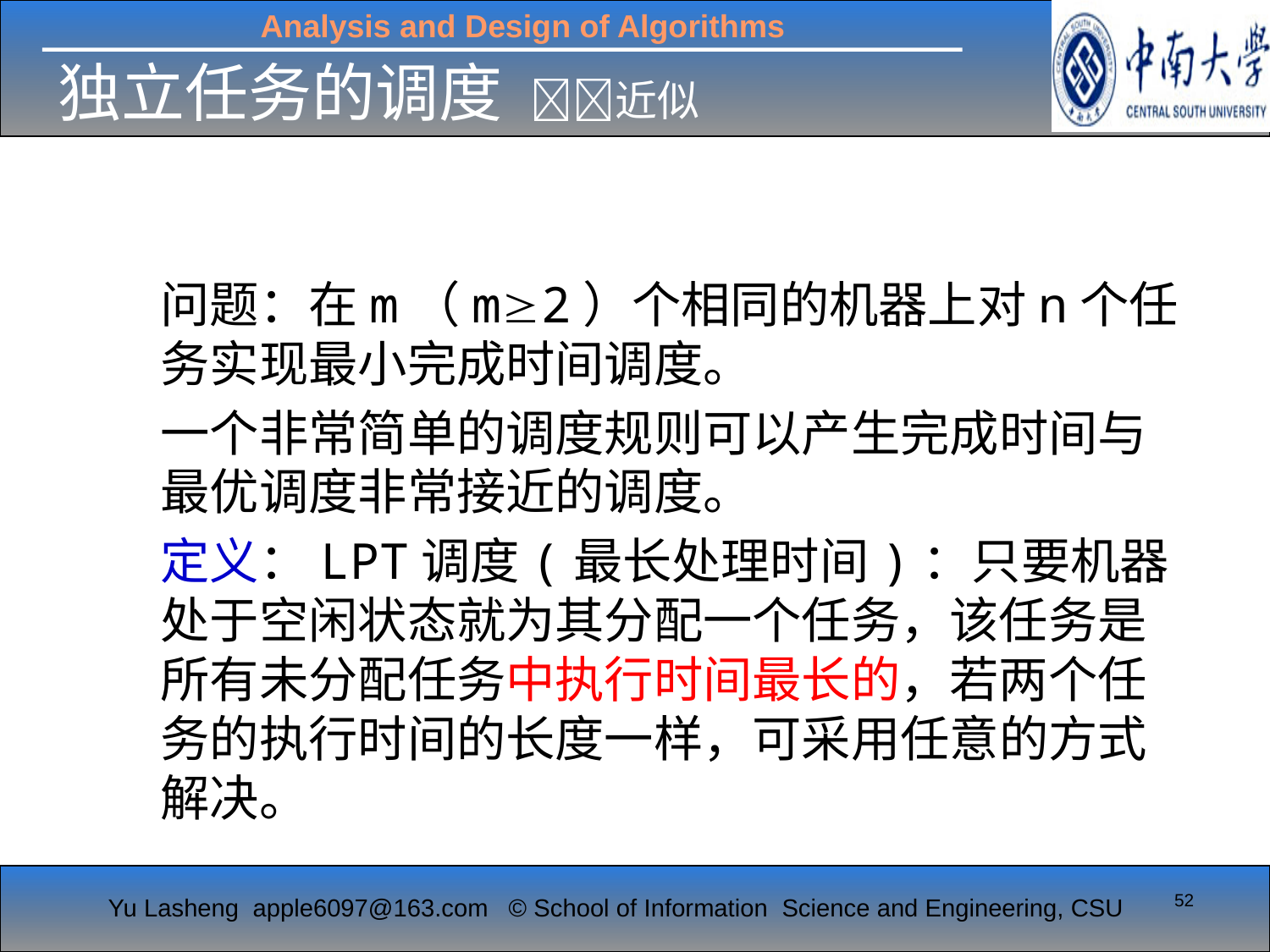

# 独立任务的调度   ε近似
问题：在m（m≥2）个相同的机器上对n个任务实现最小完成时间调度。
一个非常简单的调度规则可以产生完成时间与最优调度非常接近的调度。
定义：LPT调度(最长处理时间)：只要机器处于空闲状态就为其分配一个任务，该任务是所有未分配任务中执行时间最长的，若两个任务的执行时间的长度一样，可采用任意的方式解决。

52